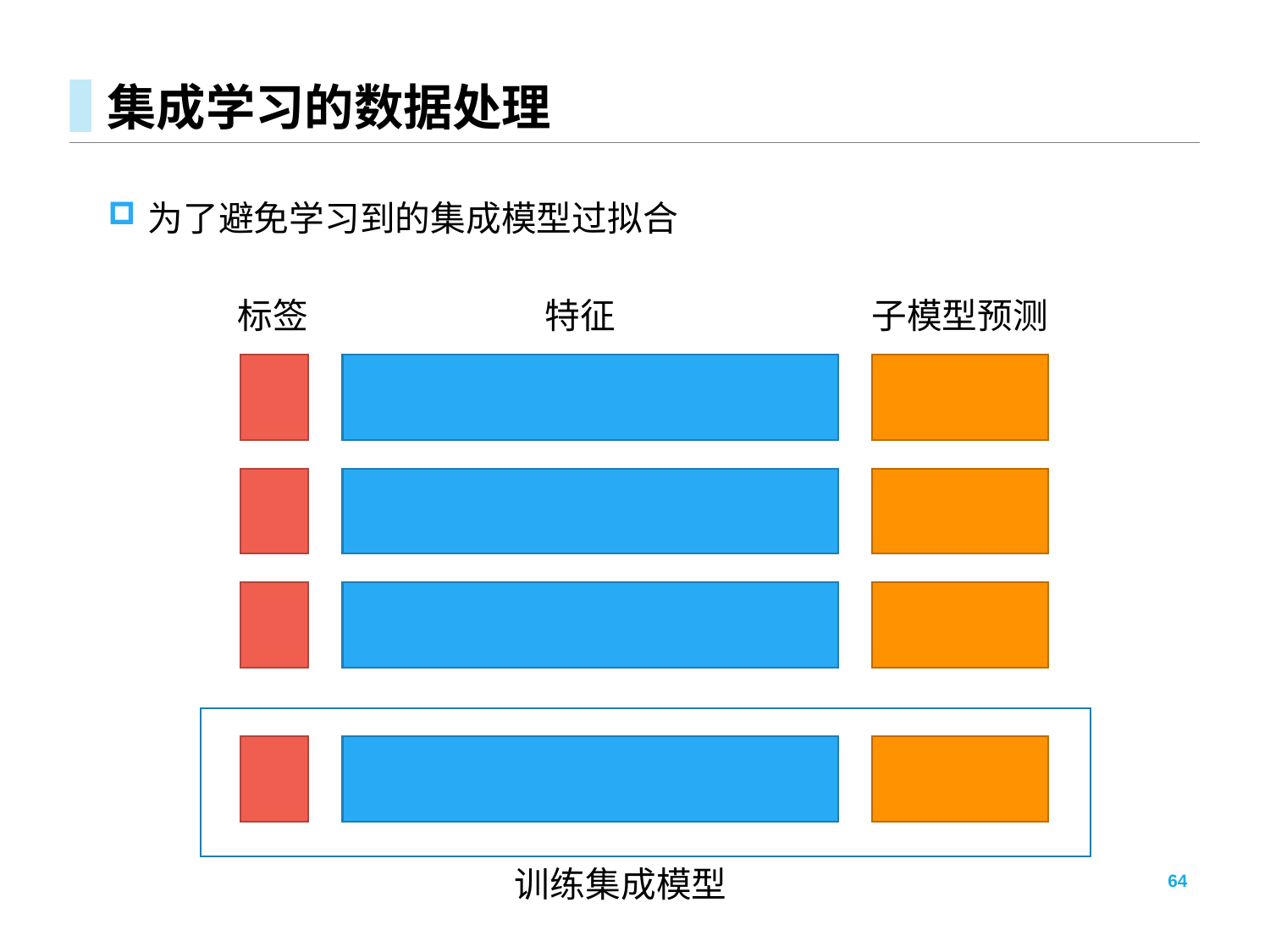

# 集成学习的数据处理
为了避免学习到的集成模型过拟合
标签
特征
子模型预测

训练集成模型
64